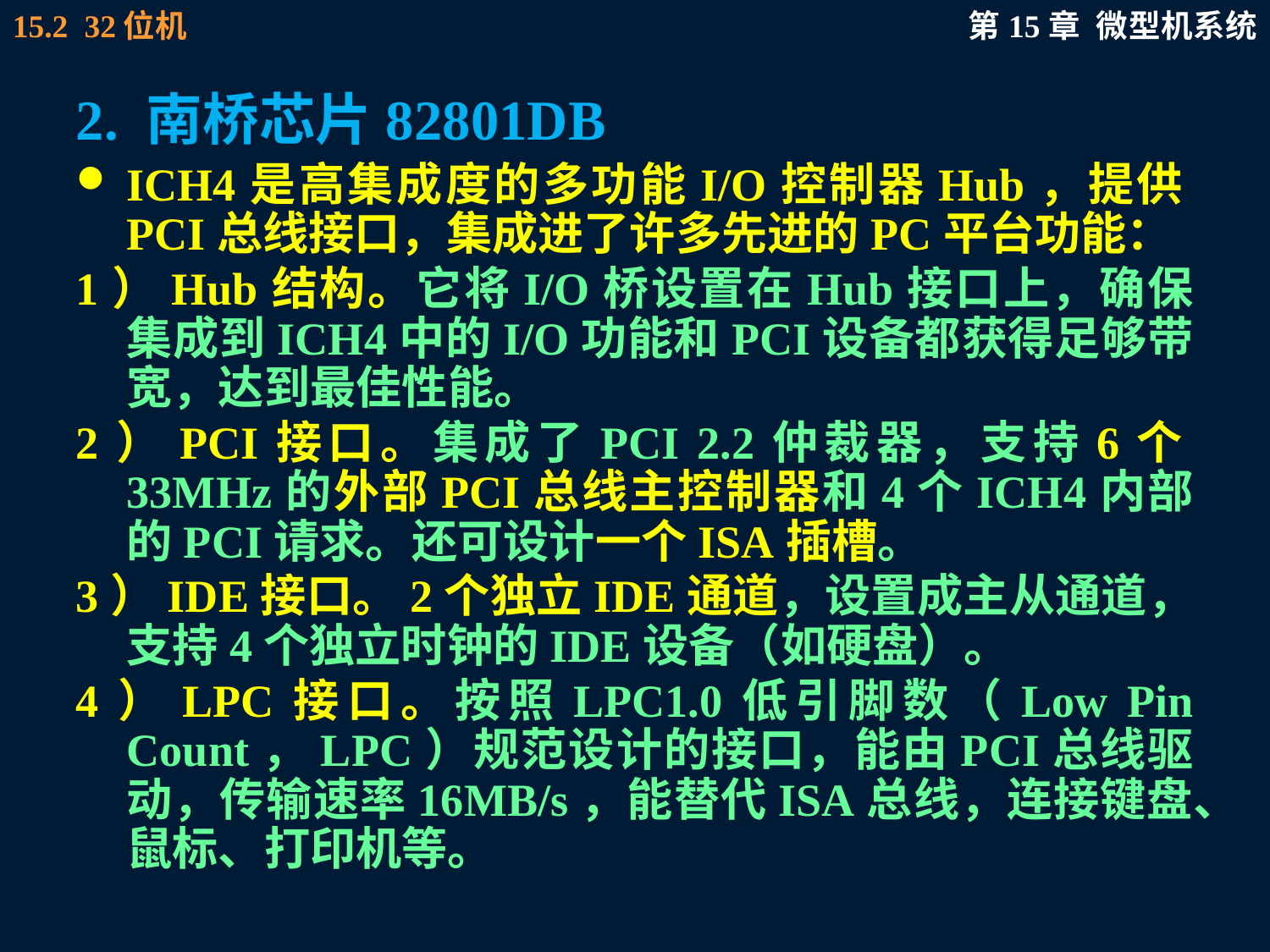

# 2. 南桥芯片82801DB
ICH4是高集成度的多功能I/O控制器Hub，提供PCI总线接口，集成进了许多先进的PC平台功能：
1）Hub结构。它将I/O桥设置在Hub接口上，确保集成到ICH4中的I/O功能和PCI设备都获得足够带宽，达到最佳性能。
2）PCI接口。集成了PCI 2.2仲裁器，支持6个33MHz的外部PCI总线主控制器和4个ICH4内部的PCI请求。还可设计一个ISA插槽。
3）IDE接口。2个独立IDE通道，设置成主从通道，支持4个独立时钟的IDE设备（如硬盘）。
4）LPC接口。按照LPC1.0低引脚数（Low Pin Count，LPC）规范设计的接口，能由PCI总线驱动，传输速率16MB/s，能替代ISA总线，连接键盘、鼠标、打印机等。